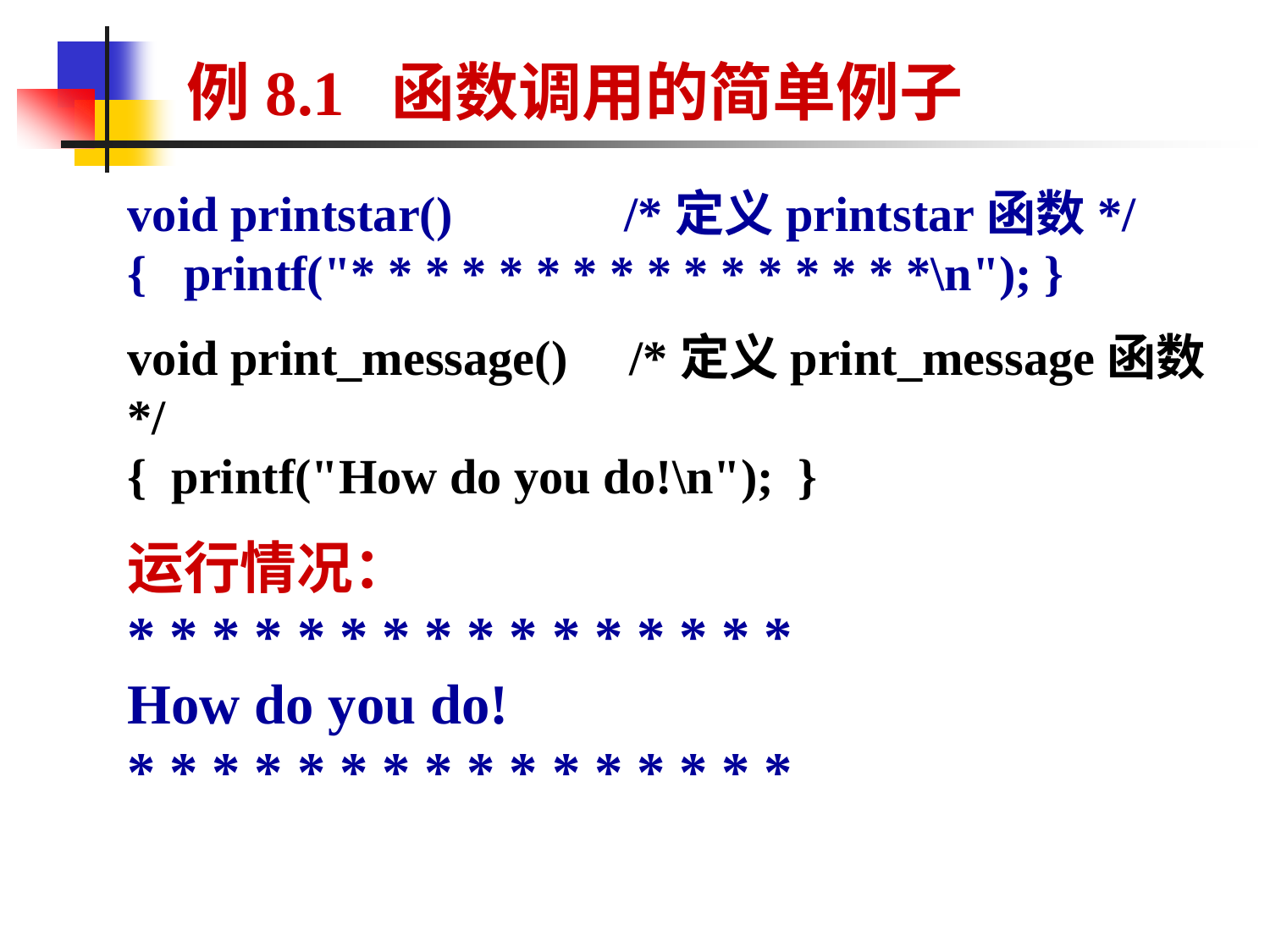

例8.1  函数调用的简单例子
void printstar()              /*定义printstar函数*/
{   printf("* * * * * * * * * * * * * * * *\n"); }

void print_message()     /*定义print_message函数*/
{  printf("How do you do!\n");  }
运行情况：
* * * * * * * * * * * * * * * *
How do you do!
* * * * * * * * * * * * * * * *